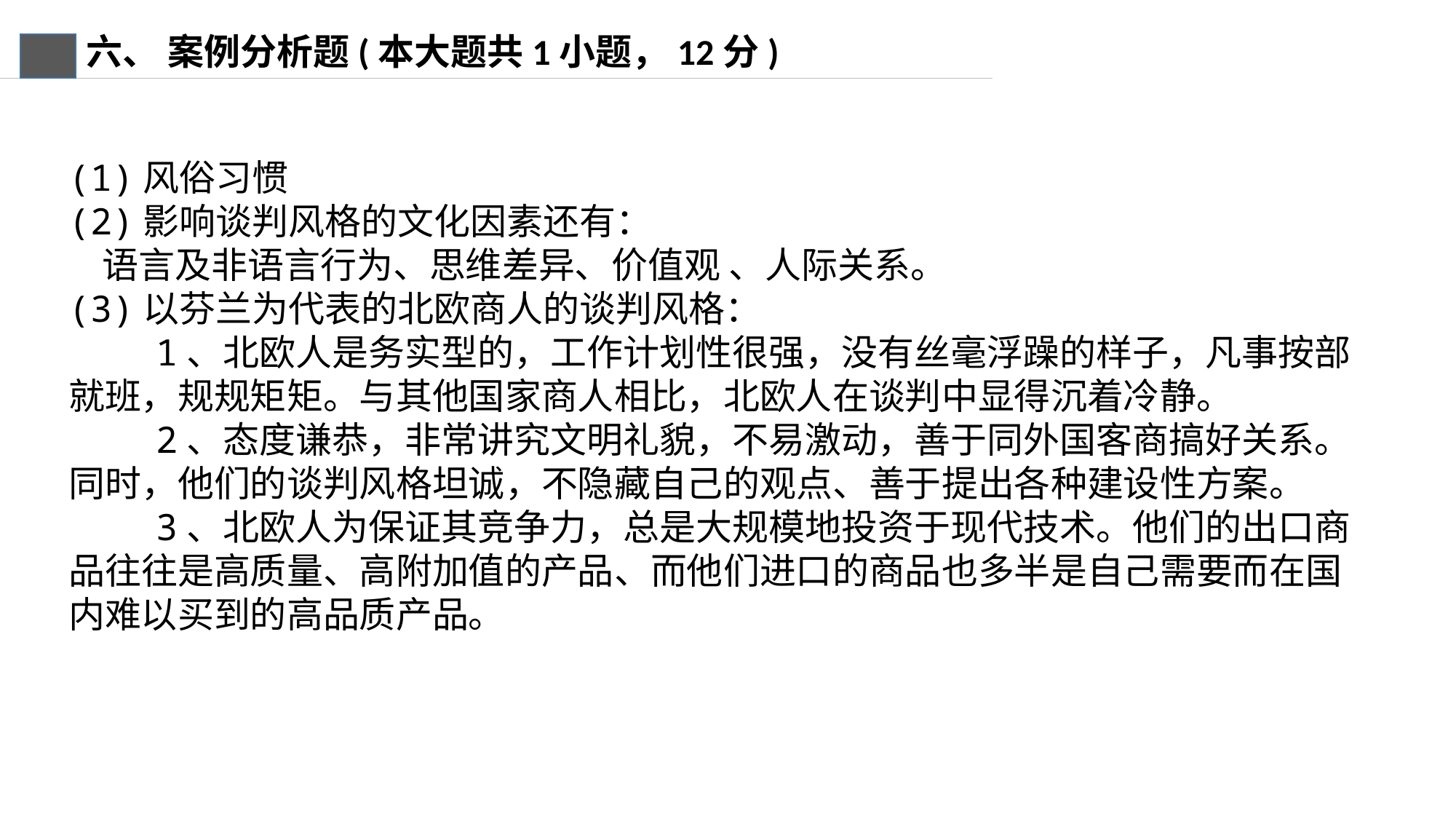

六、 案例分析题(本大题共1小题，12分)

(1)风俗习惯
(2)影响谈判风格的文化因素还有：
   语言及非语言行为、思维差异、价值观 、人际关系。
(3)以芬兰为代表的北欧商人的谈判风格：
    1、北欧人是务实型的，工作计划性很强，没有丝毫浮躁的样子，凡事按部就班，规规矩矩。与其他国家商人相比，北欧人在谈判中显得沉着冷静。
    2、态度谦恭，非常讲究文明礼貌，不易激动，善于同外国客商搞好关系。同时，他们的谈判风格坦诚，不隐藏自己的观点、善于提出各种建设性方案。
    3、北欧人为保证其竞争力，总是大规模地投资于现代技术。他们的出口商品往往是高质量、高附加值的产品、而他们进口的商品也多半是自己需要而在国内难以买到的高品质产品。